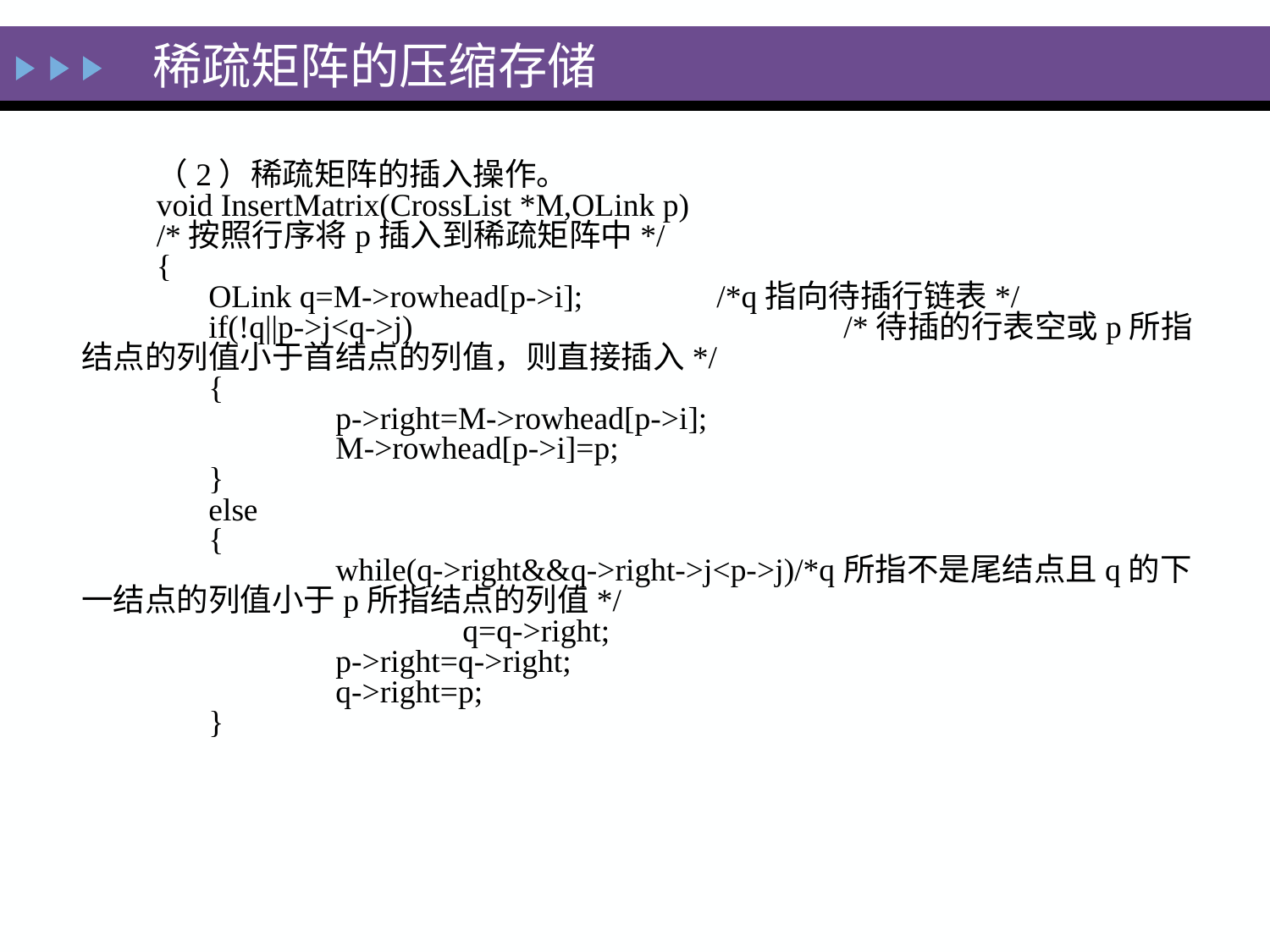

# 稀疏矩阵的压缩存储
（2）稀疏矩阵的插入操作。
void InsertMatrix(CrossList *M,OLink p)
/*按照行序将p插入到稀疏矩阵中*/
{
	OLink q=M->rowhead[p->i];		/*q指向待插行链表*/
	if(!q||p->j<q->j)				/*待插的行表空或p所指结点的列值小于首结点的列值，则直接插入*/
	{
		p->right=M->rowhead[p->i];
		M->rowhead[p->i]=p;
	}
	else
	{
		while(q->right&&q->right->j<p->j)/*q所指不是尾结点且q的下一结点的列值小于p所指结点的列值*/
			q=q->right;
		p->right=q->right;
		q->right=p;
	}